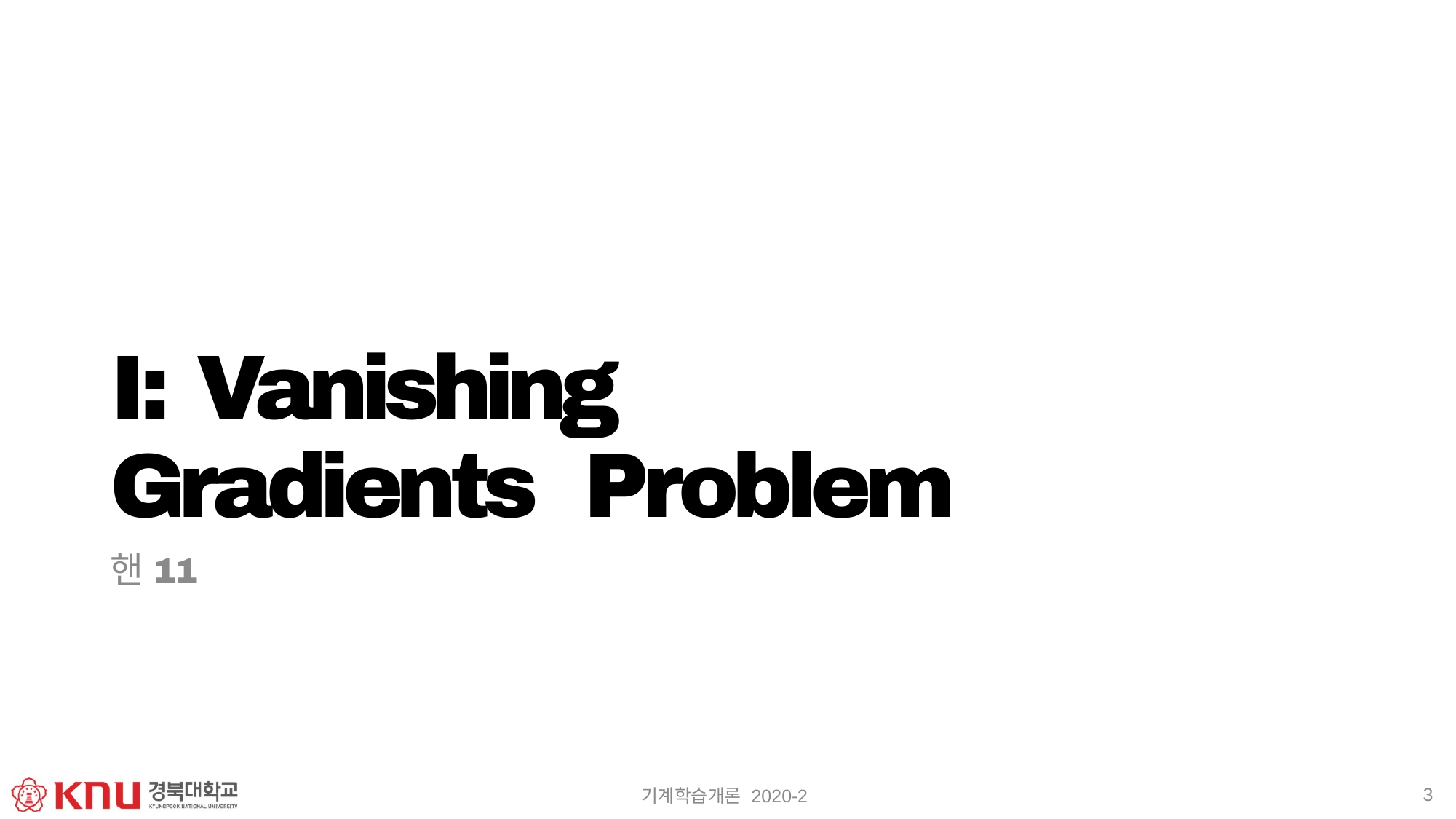

# I: Vanishing Gradients  Problem
핸11
3
기계학습개론 2020-2